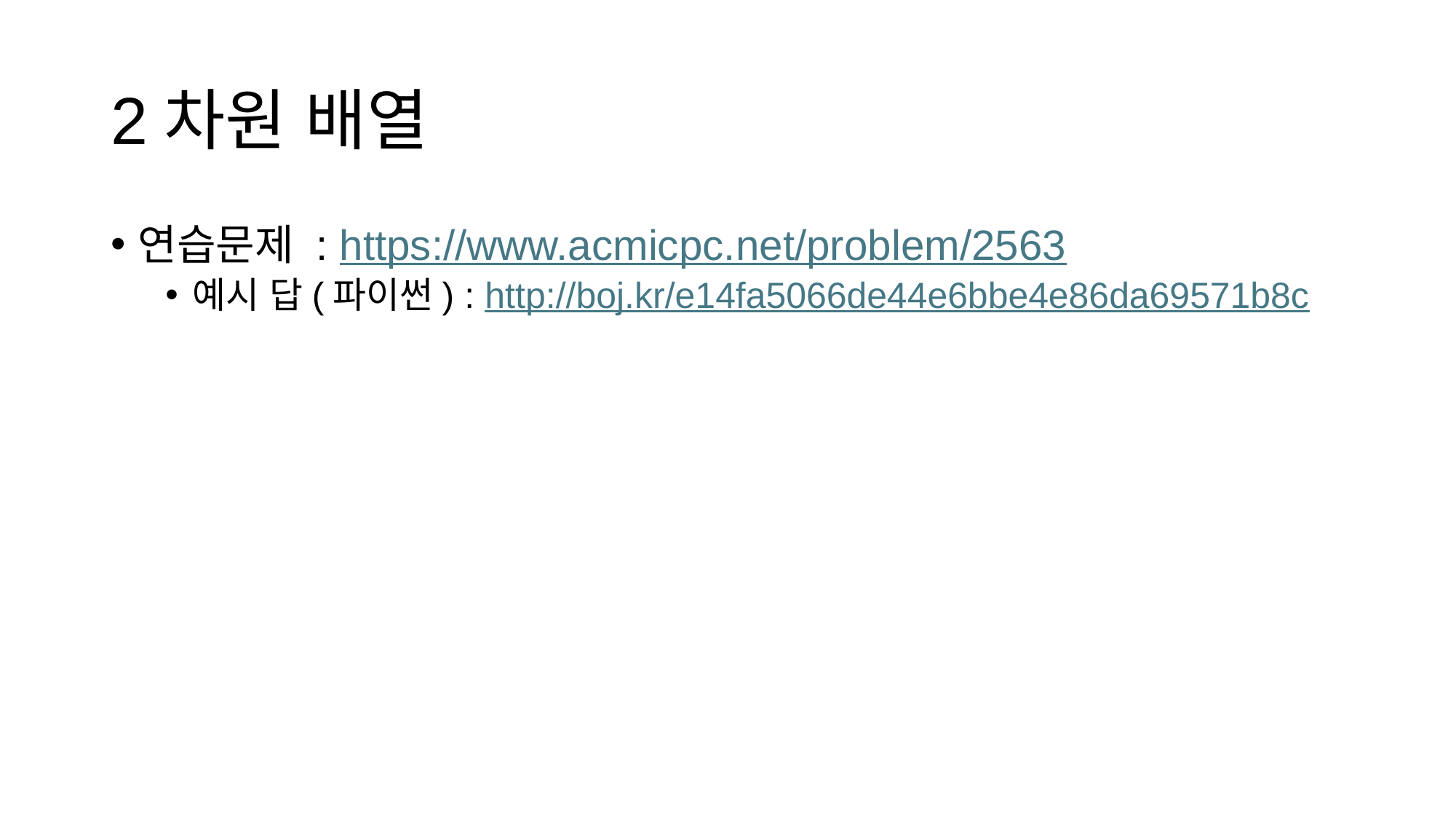

# 2차원 배열
연습문제 : https://www.acmicpc.net/problem/2563
예시 답(파이썬) : http://boj.kr/e14fa5066de44e6bbe4e86da69571b8c